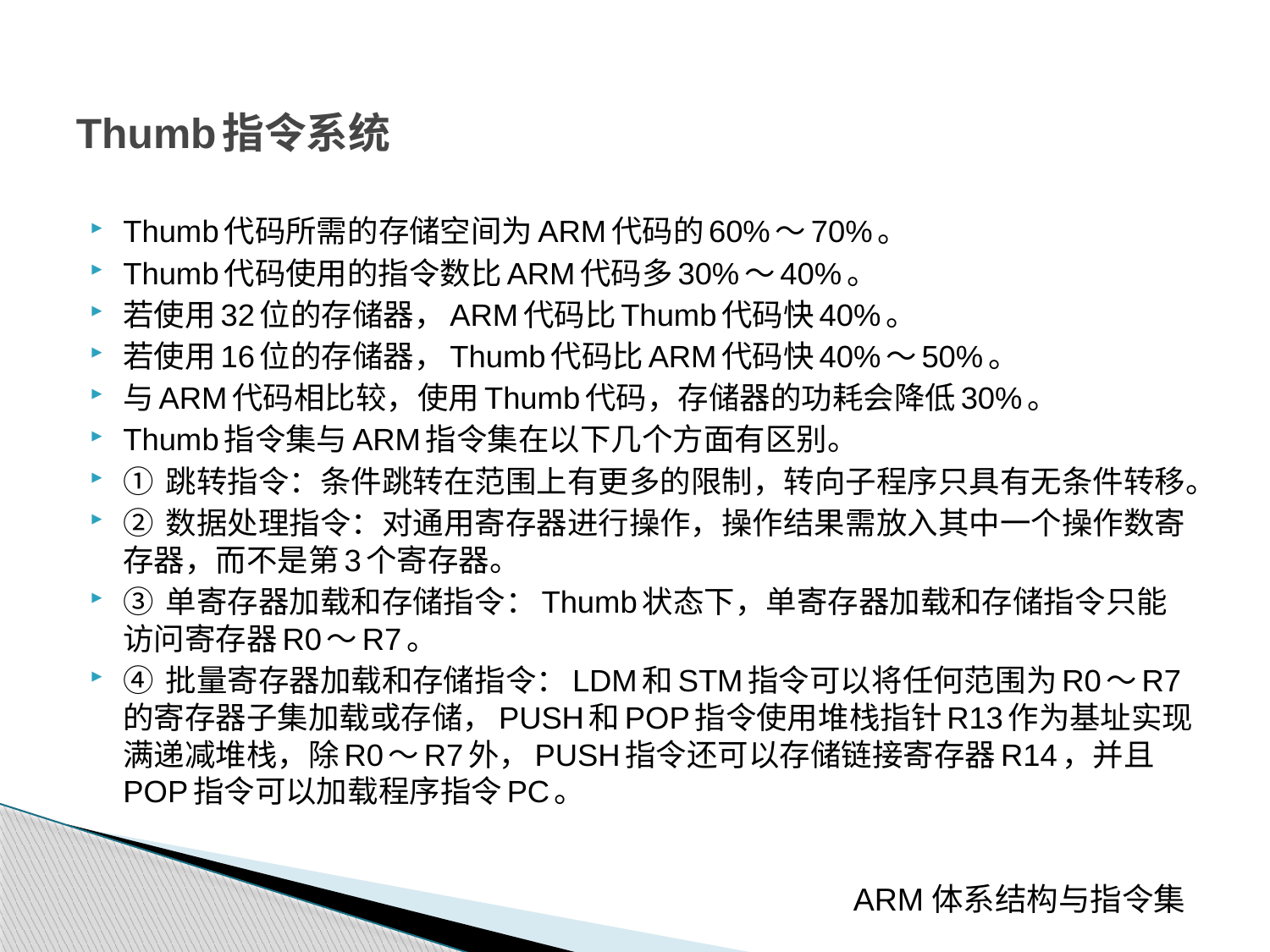

# Thumb指令系统
Thumb代码所需的存储空间为ARM代码的60%～70%。
Thumb代码使用的指令数比ARM代码多30%～40%。
若使用32位的存储器，ARM代码比Thumb代码快40%。
若使用16位的存储器，Thumb代码比ARM代码快40%～50%。
与ARM代码相比较，使用Thumb代码，存储器的功耗会降低30%。
Thumb指令集与ARM指令集在以下几个方面有区别。
① 跳转指令：条件跳转在范围上有更多的限制，转向子程序只具有无条件转移。
② 数据处理指令：对通用寄存器进行操作，操作结果需放入其中一个操作数寄存器，而不是第3个寄存器。
③ 单寄存器加载和存储指令：Thumb状态下，单寄存器加载和存储指令只能访问寄存器R0～R7。
④ 批量寄存器加载和存储指令：LDM和STM指令可以将任何范围为R0～R7的寄存器子集加载或存储，PUSH和POP指令使用堆栈指针R13作为基址实现满递减堆栈，除R0～R7外，PUSH指令还可以存储链接寄存器R14，并且POP指令可以加载程序指令PC。

            ARM体系结构与指令集